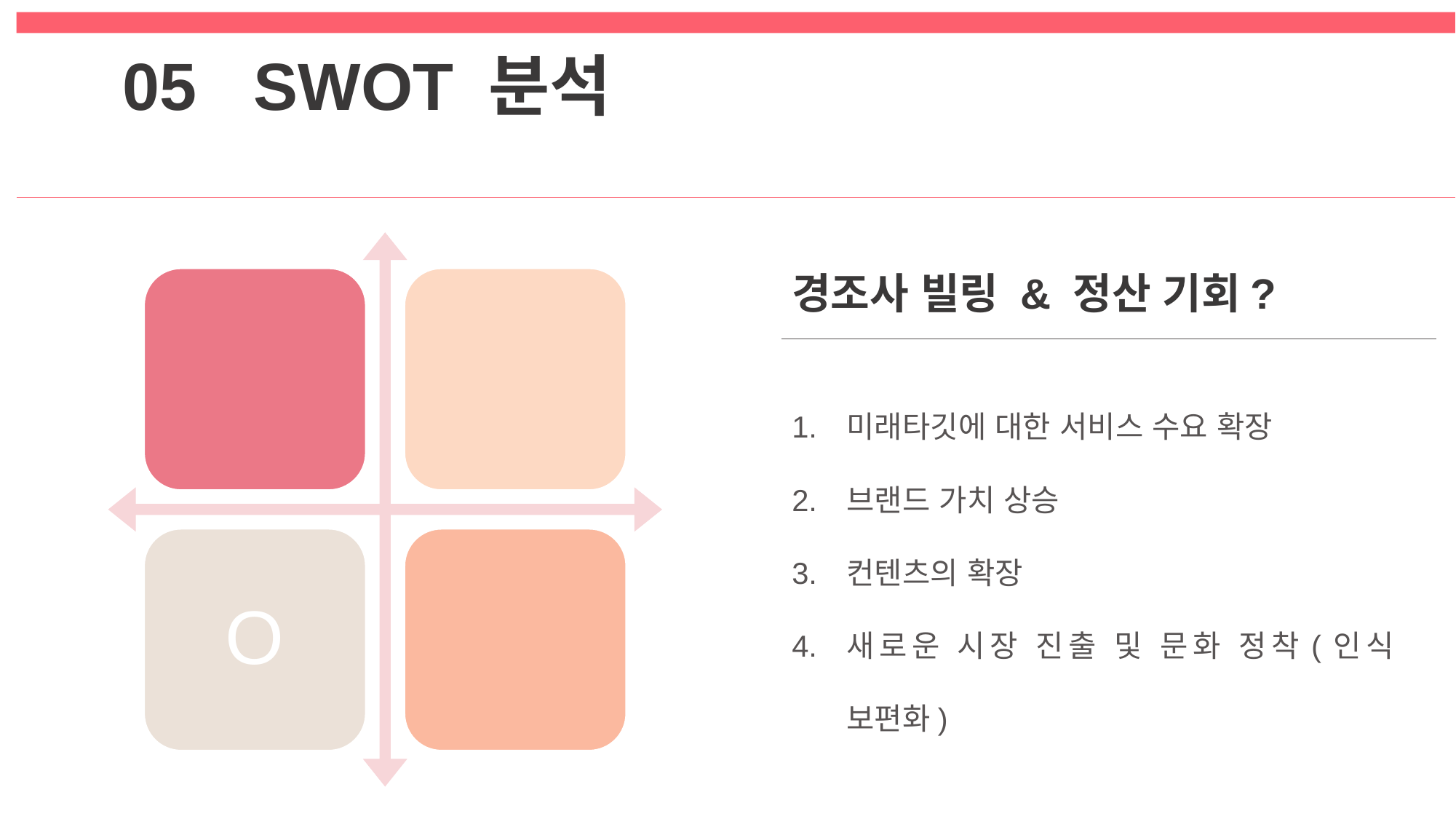

05
SWOT 분석

경조사 빌링 & 정산 기회?

미래타깃에 대한 서비스 수요 확장
브랜드 가치 상승
컨텐츠의 확장
새로운 시장 진출 및 문화 정착(인식 보편화)
O